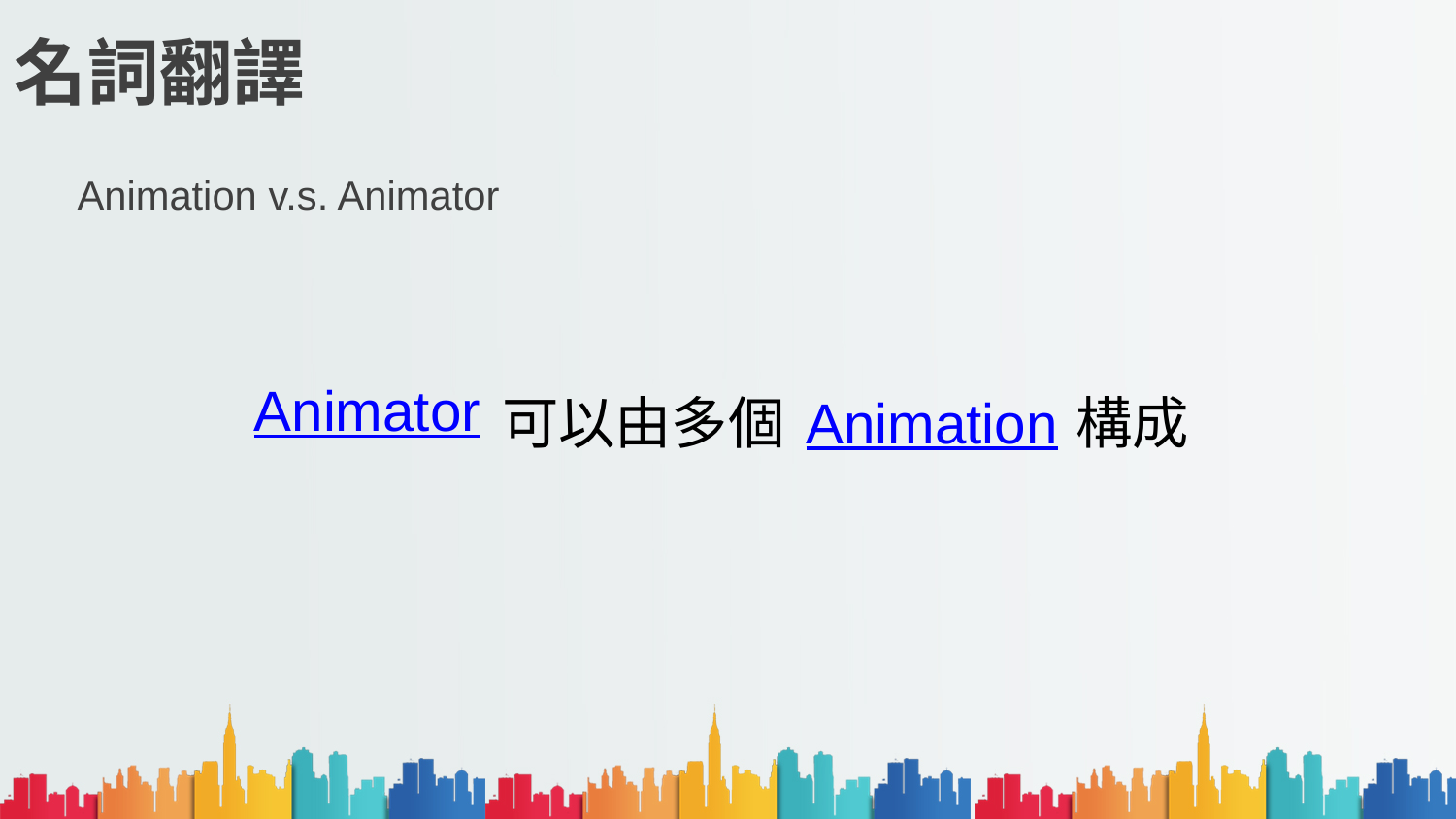

# 名詞翻譯
Animation v.s. Animator
Animator
可以由多個
Animation
構成